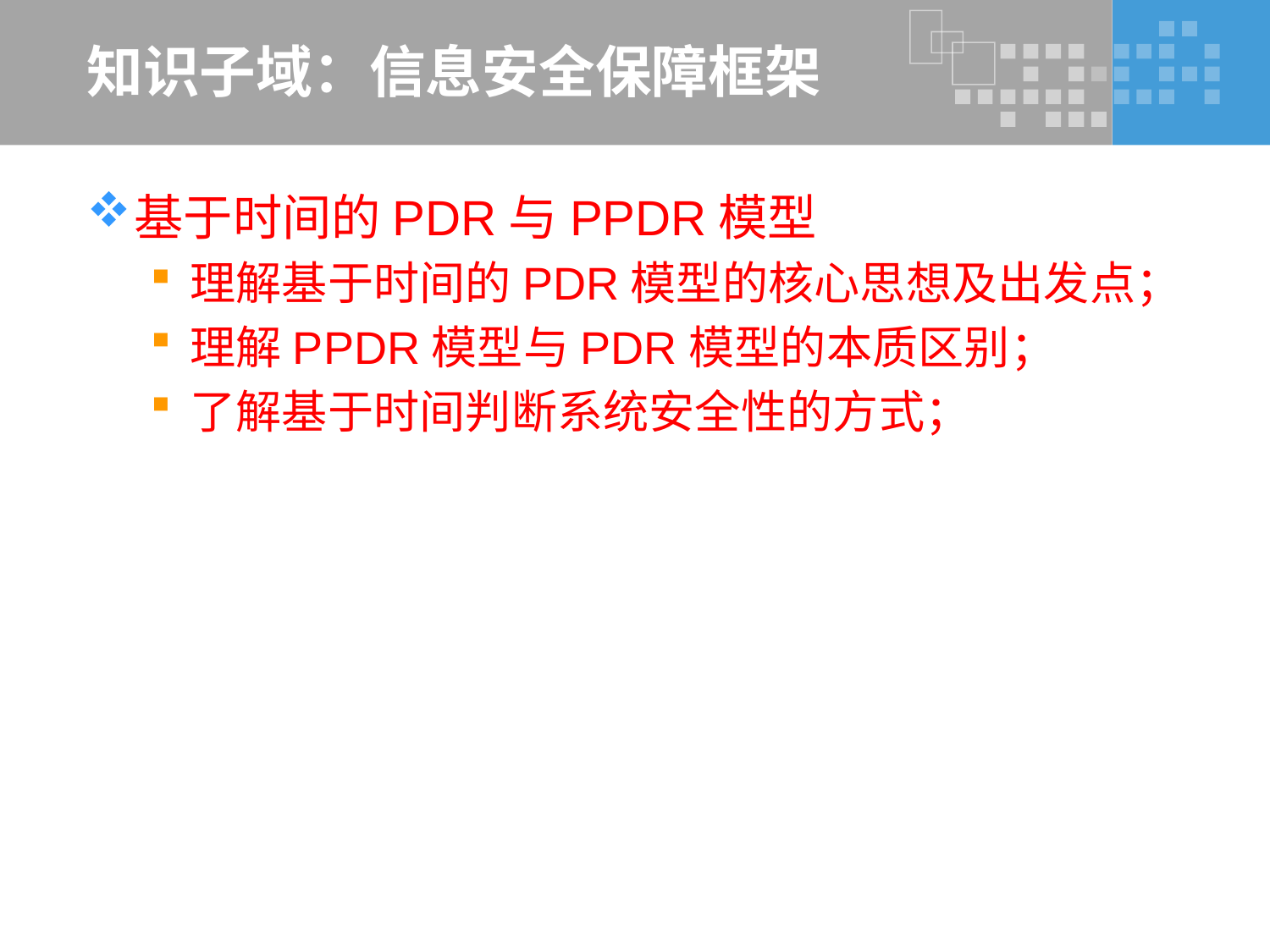

# 知识子域：信息安全保障框架
基于时间的PDR与PPDR模型
理解基于时间的PDR模型的核心思想及出发点；
理解PPDR模型与PDR模型的本质区别；
了解基于时间判断系统安全性的方式；

32